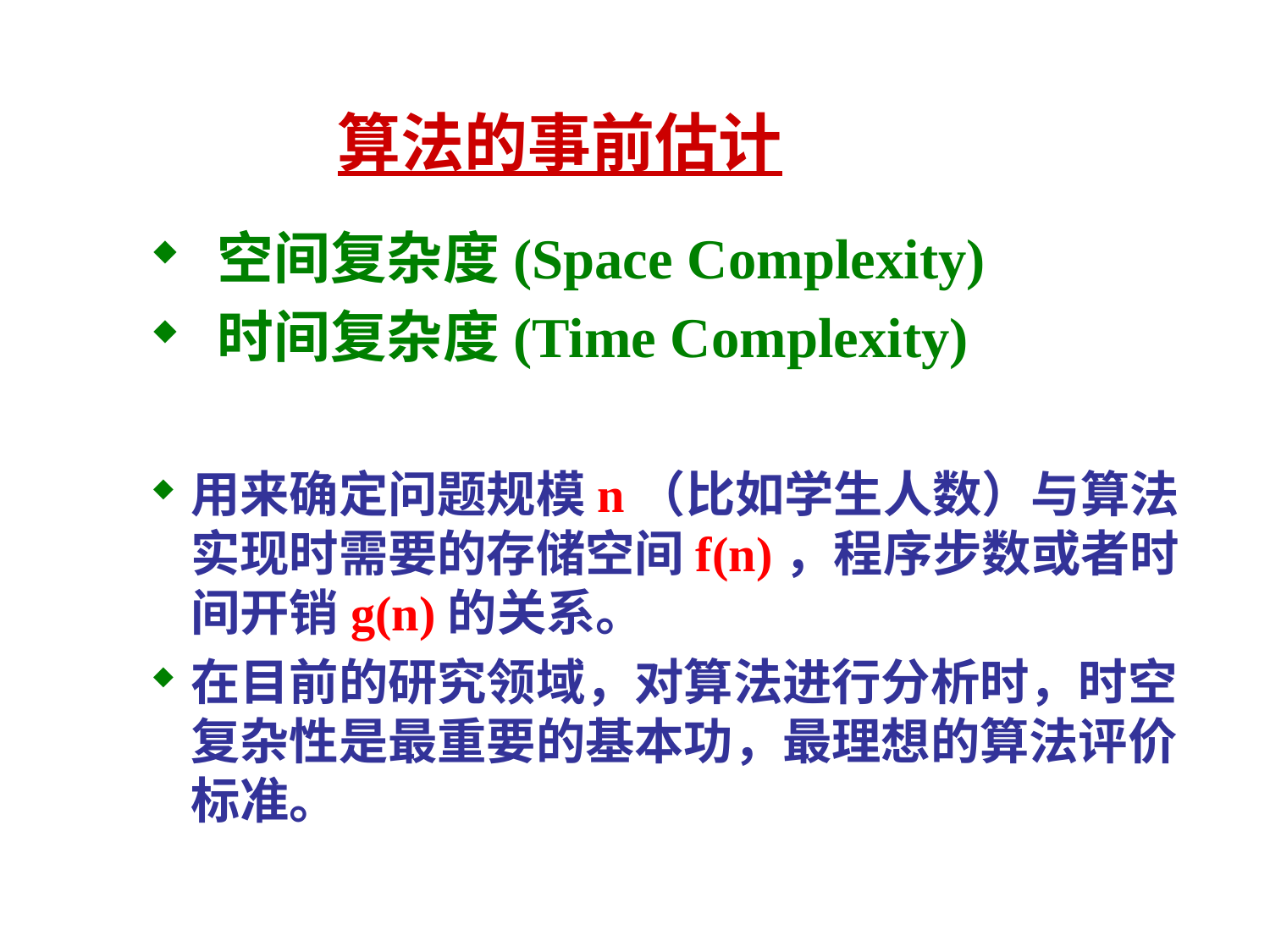

# 算法的事前估计
 空间复杂度(Space Complexity)
 时间复杂度(Time Complexity)

用来确定问题规模n（比如学生人数）与算法实现时需要的存储空间f(n)，程序步数或者时间开销g(n)的关系。
在目前的研究领域，对算法进行分析时，时空复杂性是最重要的基本功，最理想的算法评价标准。

73